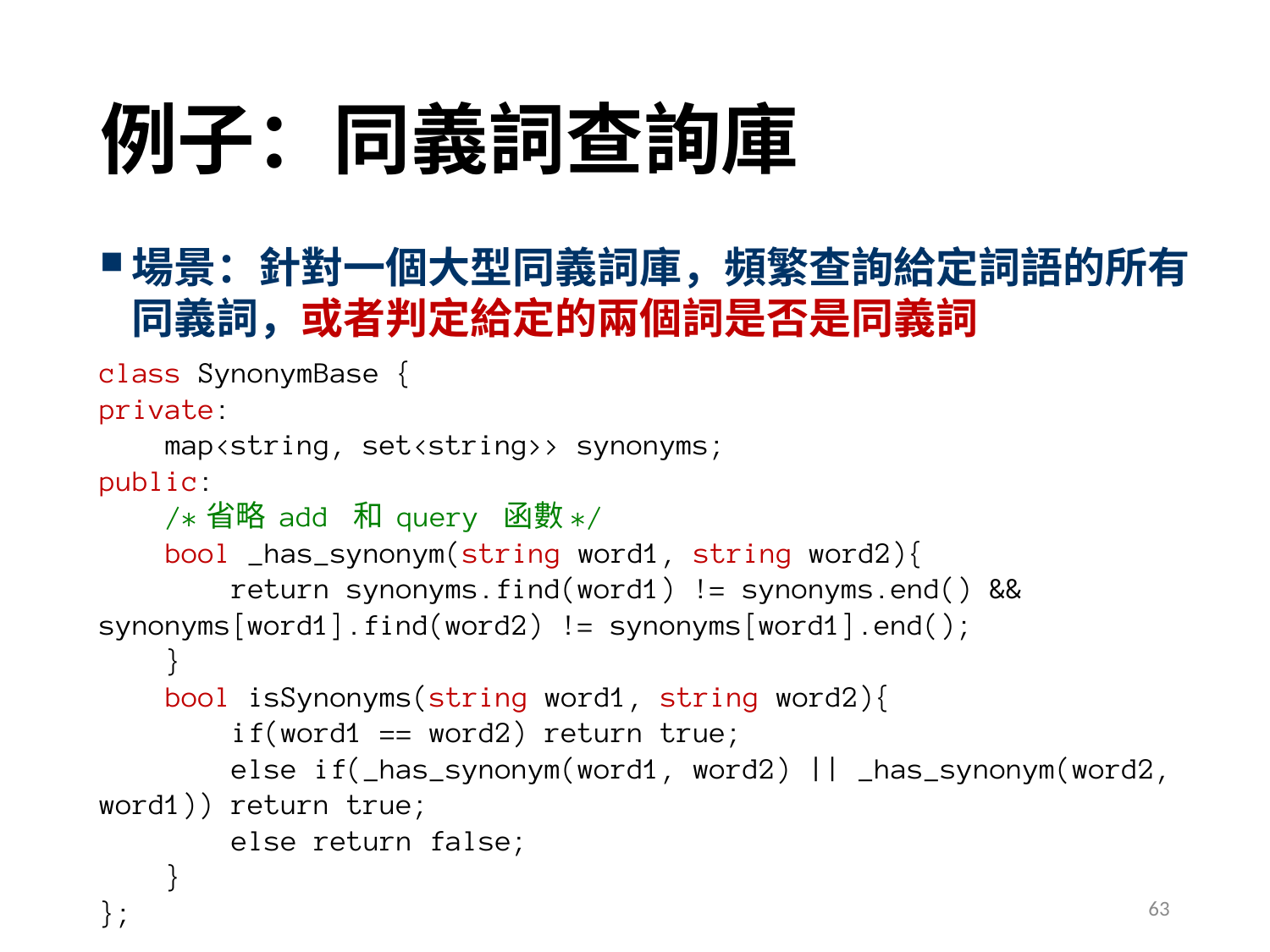

# 例子：同義詞查詢庫
場景：針對一個大型同義詞庫，頻繁查詢給定詞語的所有同義詞，或者判定給定的兩個詞是否是同義詞
class SynonymBase {
private:
    map<string, set<string>> synonyms;
public:
    /*省略 add 和 query 函數*/
    bool _has_synonym(string word1, string word2){
        return synonyms.find(word1) != synonyms.end() && synonyms[word1].find(word2) != synonyms[word1].end();
    }
    bool isSynonyms(string word1, string word2){
        if(word1 == word2) return true;
        else if(_has_synonym(word1, word2) || _has_synonym(word2, word1)) return true;
        else return false;
    }
};
63